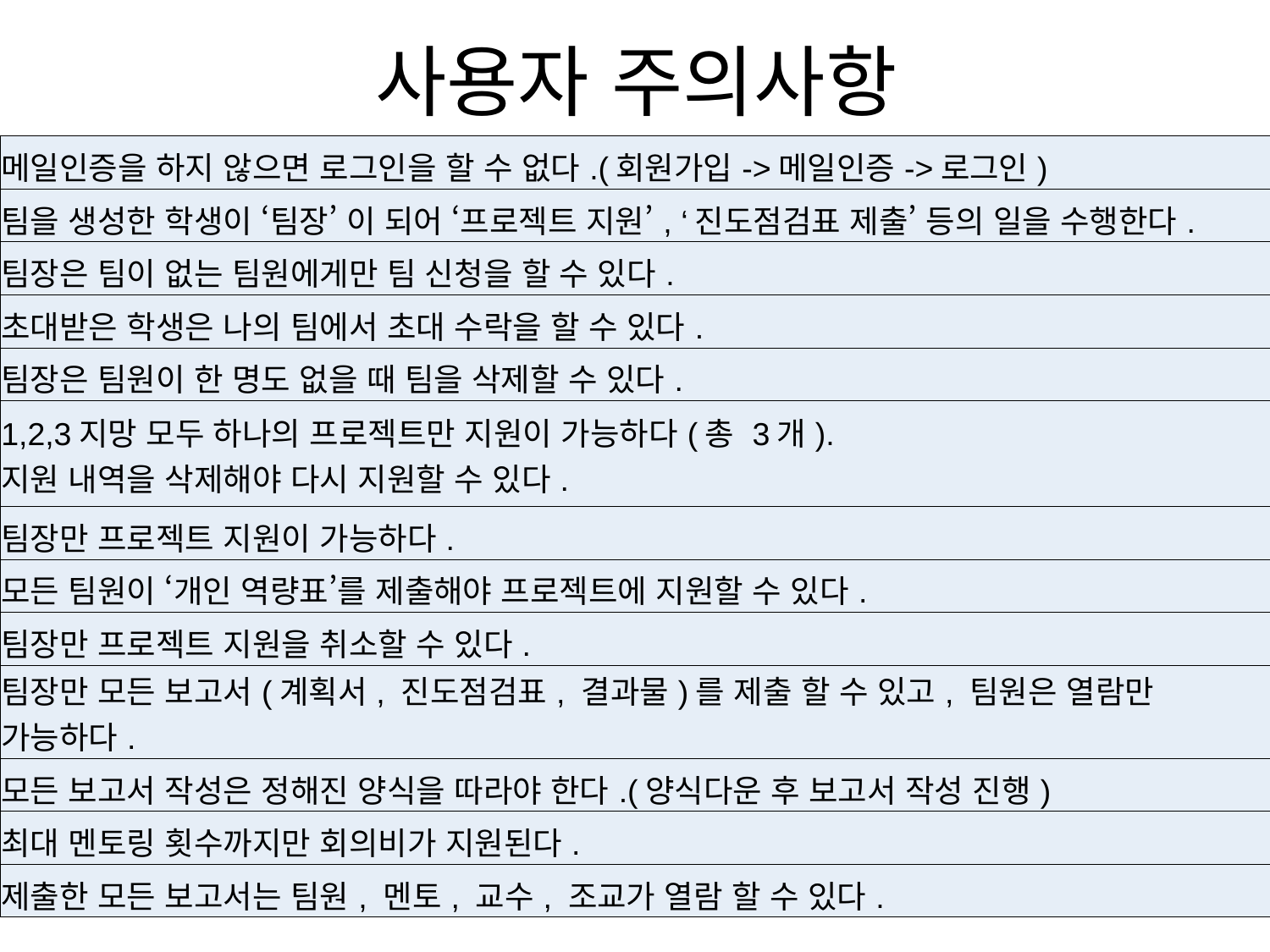

# 사용자 주의사항
| 메일인증을 하지 않으면 로그인을 할 수 없다.(회원가입->메일인증->로그인) |
| --- |
| 팀을 생성한 학생이 ‘팀장’ 이 되어 ‘프로젝트 지원’, ‘진도점검표 제출’ 등의 일을 수행한다. |
| 팀장은 팀이 없는 팀원에게만 팀 신청을 할 수 있다. |
| 초대받은 학생은 나의 팀에서 초대 수락을 할 수 있다. |
| 팀장은 팀원이 한 명도 없을 때 팀을 삭제할 수 있다. |
| 1,2,3지망 모두 하나의 프로젝트만 지원이 가능하다(총 3개). 지원 내역을 삭제해야 다시 지원할 수 있다. |
| 팀장만 프로젝트 지원이 가능하다. |
| 모든 팀원이 ‘개인 역량표’를 제출해야 프로젝트에 지원할 수 있다. |
| 팀장만 프로젝트 지원을 취소할 수 있다. |
| 팀장만 모든 보고서(계획서, 진도점검표, 결과물)를 제출 할 수 있고, 팀원은 열람만 가능하다. |
| 모든 보고서 작성은 정해진 양식을 따라야 한다.(양식다운 후 보고서 작성 진행) |
| 최대 멘토링 횟수까지만 회의비가 지원된다. |
| 제출한 모든 보고서는 팀원, 멘토, 교수, 조교가 열람 할 수 있다. |